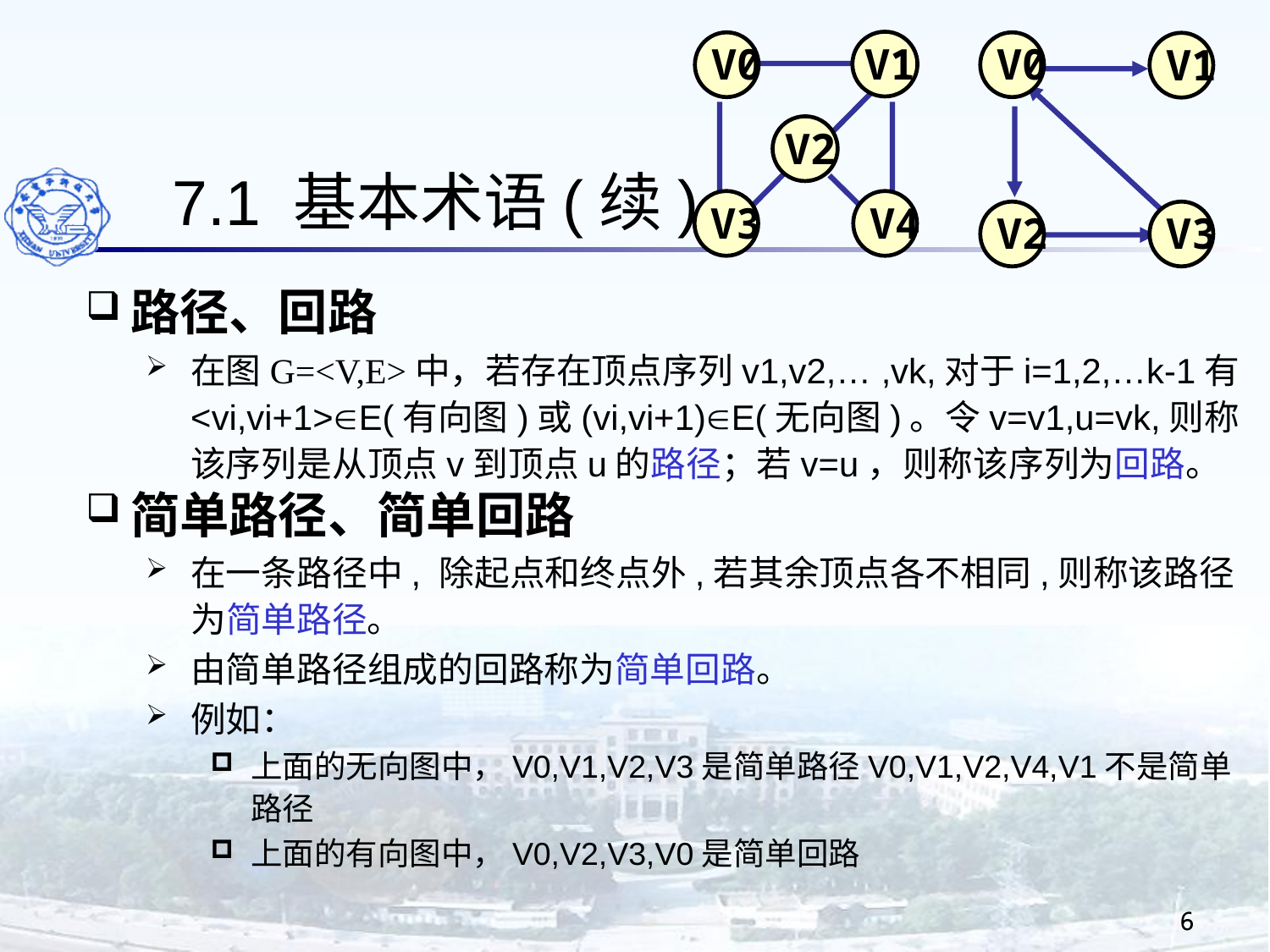

7.1 基本术语(续)
 V0

 V1

 V2

 V3

 V4

 V0

 V1

 V2

 V3

路径、回路
在图G=<V,E>中，若存在顶点序列v1,v2,… ,vk,对于i=1,2,…k-1有<vi,vi+1>∈E(有向图)或(vi,vi+1)∈E(无向图)。令v=v1,u=vk,则称该序列是从顶点v到顶点u的路径；若v=u，则称该序列为回路。
简单路径、简单回路
在一条路径中, 除起点和终点外,若其余顶点各不相同,则称该路径为简单路径。
由简单路径组成的回路称为简单回路。
例如：
上面的无向图中，V0,V1,V2,V3是简单路径V0,V1,V2,V4,V1不是简单路径
上面的有向图中，V0,V2,V3,V0是简单回路
6